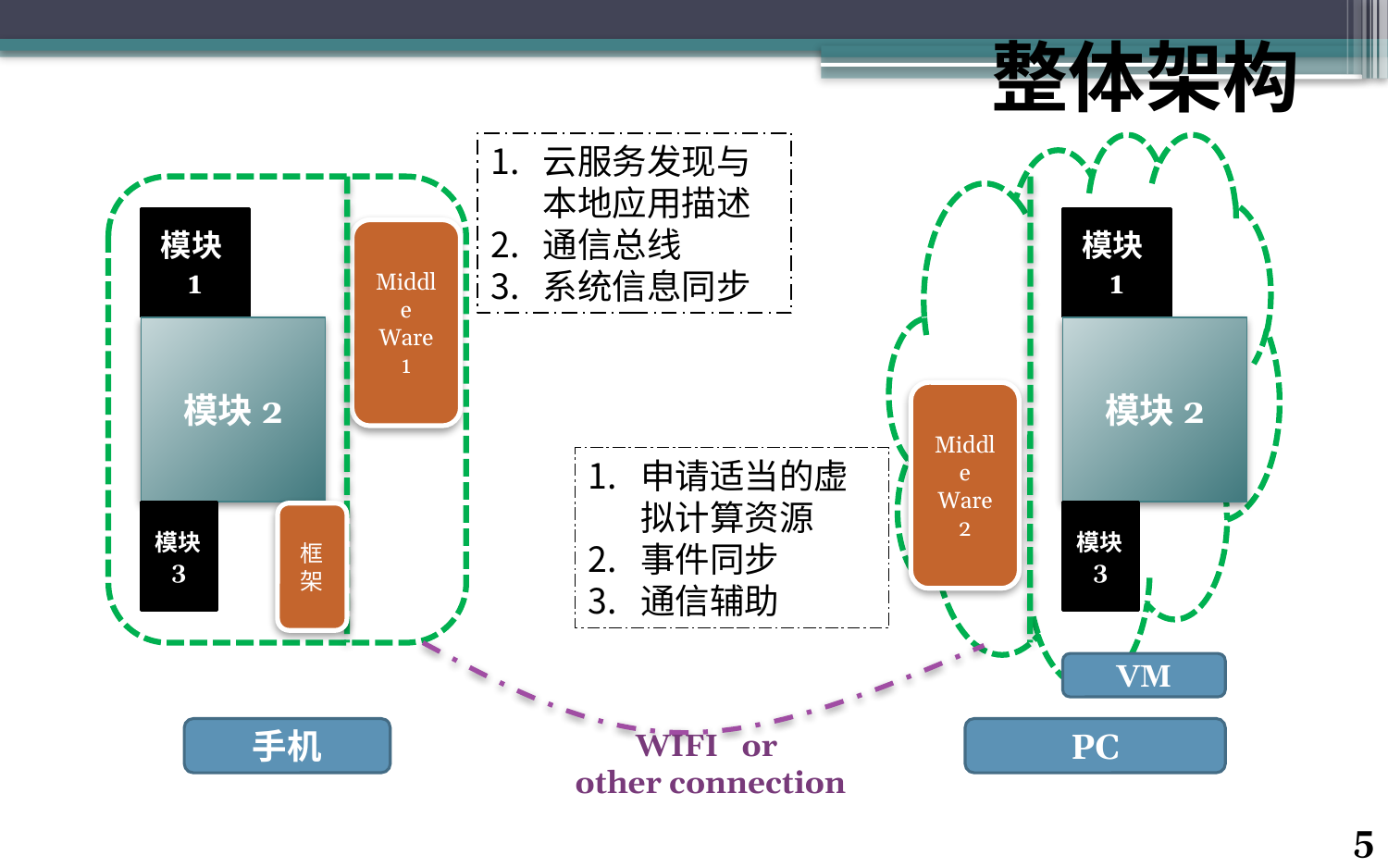

整体架构
云服务发现与本地应用描述
通信总线
系统信息同步

模块1
模块1
Middle Ware
1
模块2
模块2
Middle Ware
2
申请适当的虚拟计算资源
事件同步
通信辅助
模块3
模块3
框架

VM
手机
WIFI   or
other connection
PC
5